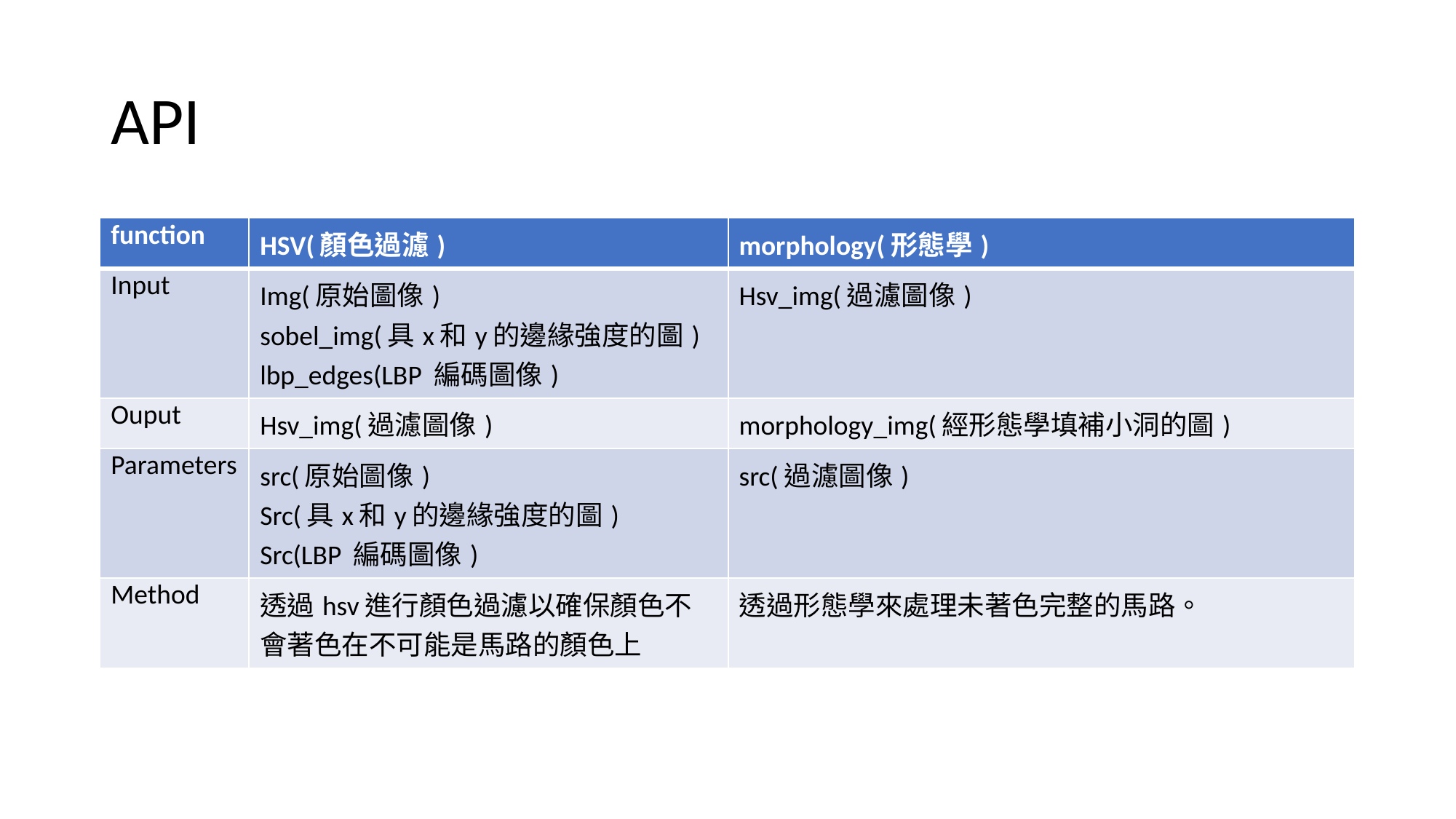

# API
| function | HSV(顏色過濾) | morphology(形態學) |
| --- | --- | --- |
| Input | Img(原始圖像) sobel\_img(具x和y的邊緣強度的圖) lbp\_edges(LBP 編碼圖像) | Hsv\_img(過濾圖像) |
| Ouput | Hsv\_img(過濾圖像) | morphology\_img(經形態學填補小洞的圖) |
| Parameters | src(原始圖像) Src(具x和y的邊緣強度的圖) Src(LBP 編碼圖像) | src(過濾圖像) |
| Method | 透過hsv進行顏色過濾以確保顏色不會著色在不可能是馬路的顏色上 | 透過形態學來處理未著色完整的馬路。 |